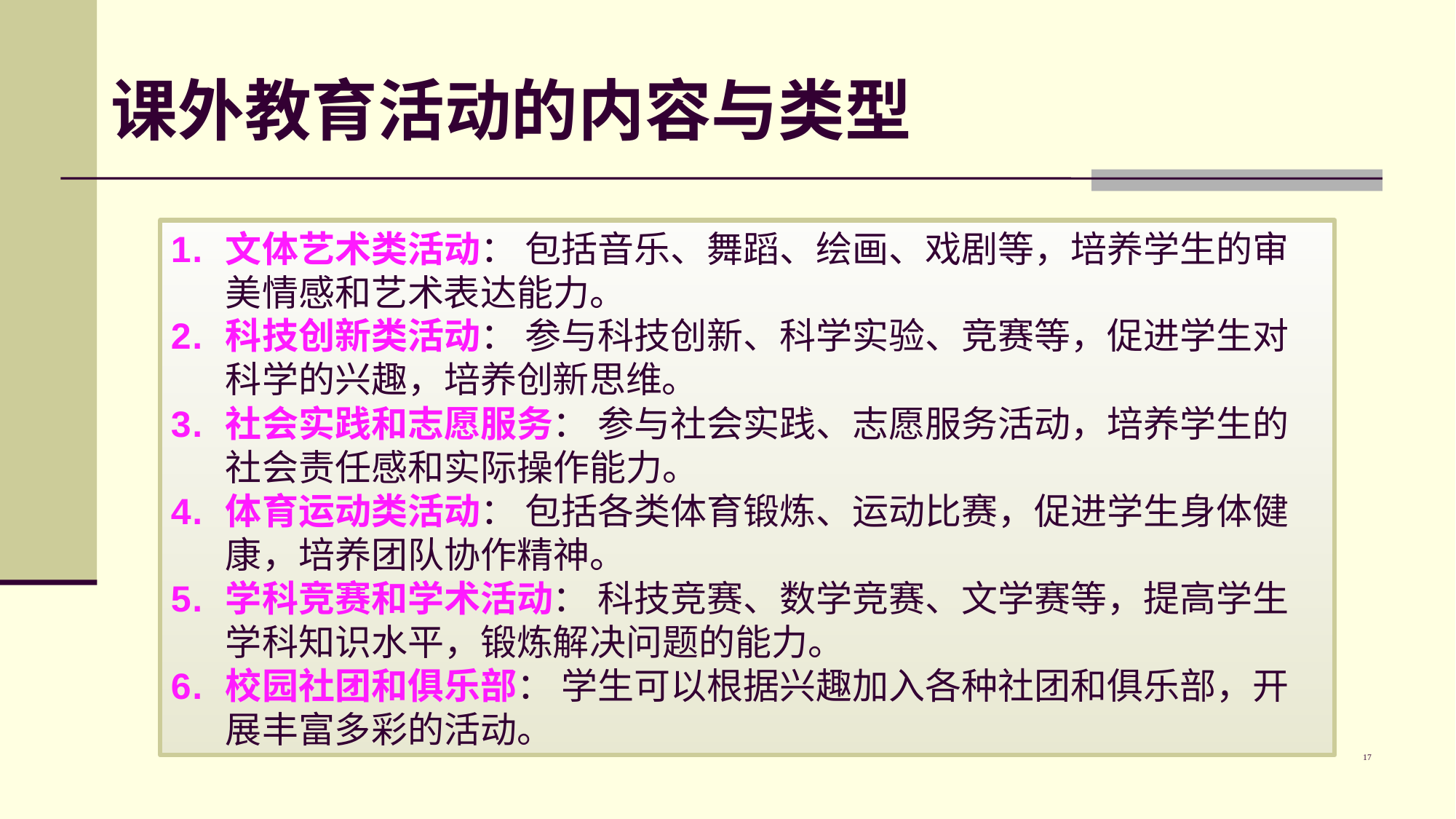

# 课外教育活动的内容与类型
文体艺术类活动： 包括音乐、舞蹈、绘画、戏剧等，培养学生的审美情感和艺术表达能力。
科技创新类活动： 参与科技创新、科学实验、竞赛等，促进学生对科学的兴趣，培养创新思维。
社会实践和志愿服务： 参与社会实践、志愿服务活动，培养学生的社会责任感和实际操作能力。
体育运动类活动： 包括各类体育锻炼、运动比赛，促进学生身体健康，培养团队协作精神。
学科竞赛和学术活动： 科技竞赛、数学竞赛、文学赛等，提高学生学科知识水平，锻炼解决问题的能力。
校园社团和俱乐部： 学生可以根据兴趣加入各种社团和俱乐部，开展丰富多彩的活动。
17